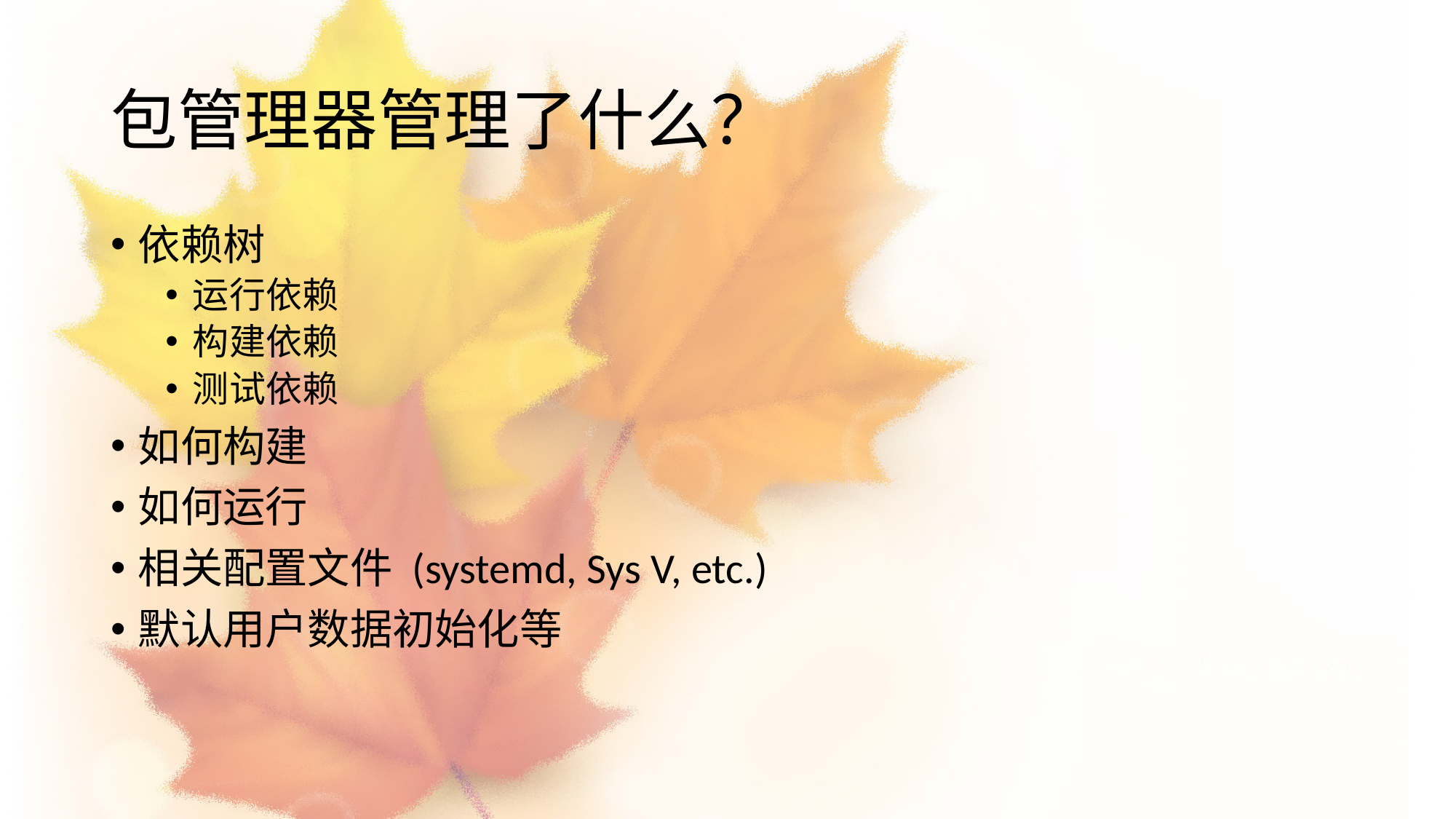

# 包管理器管理了什么？
依赖树
运行依赖
构建依赖
测试依赖
如何构建
如何运行
相关配置文件 (systemd, Sys V, etc.)
默认用户数据初始化等